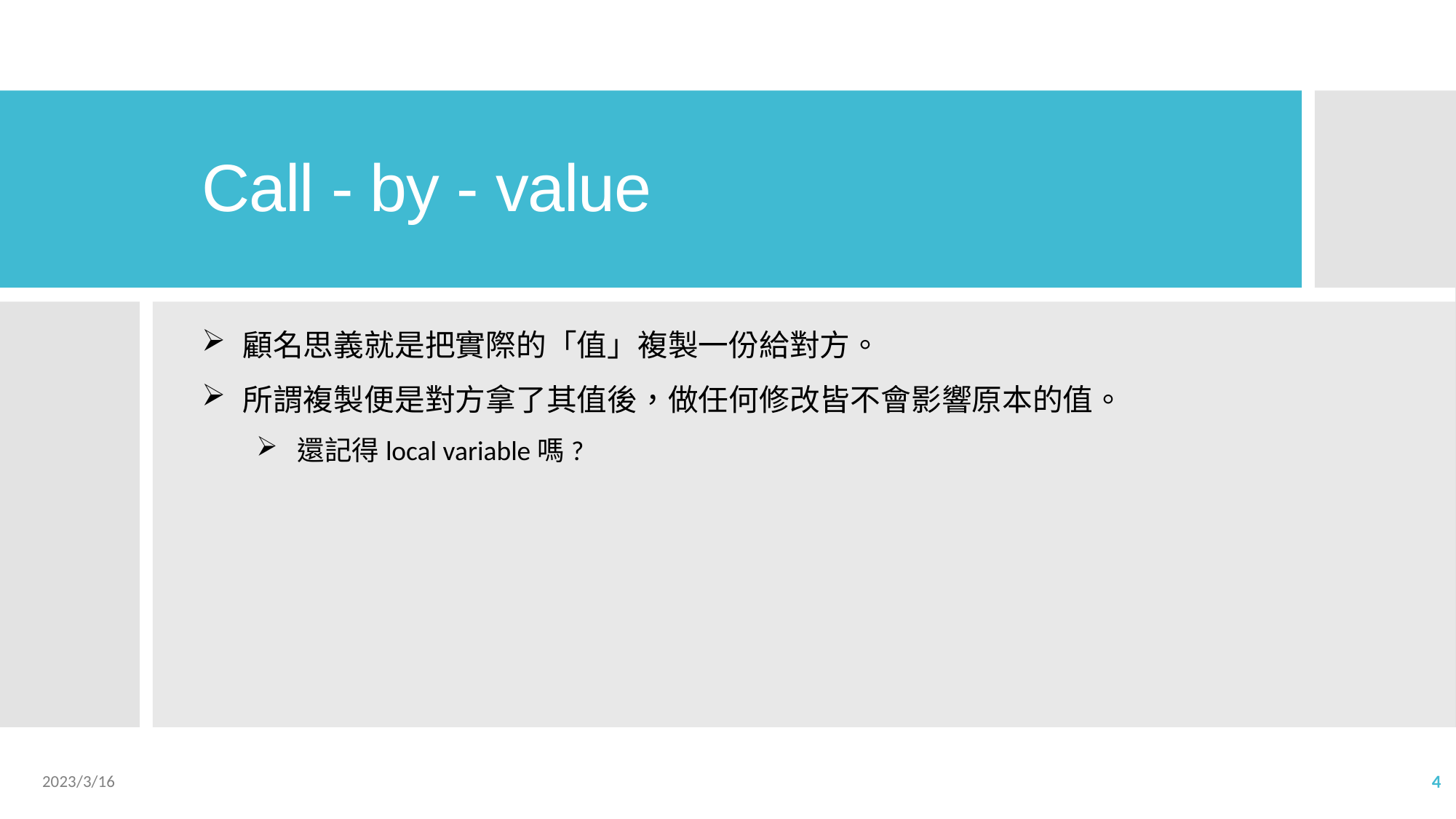

# Call - by - value

顧名思義就是把實際的「值」複製一份給對方。
所謂複製便是對方拿了其值後，做任何修改皆不會影響原本的值。
還記得local variable嗎?
2023/3/16
4